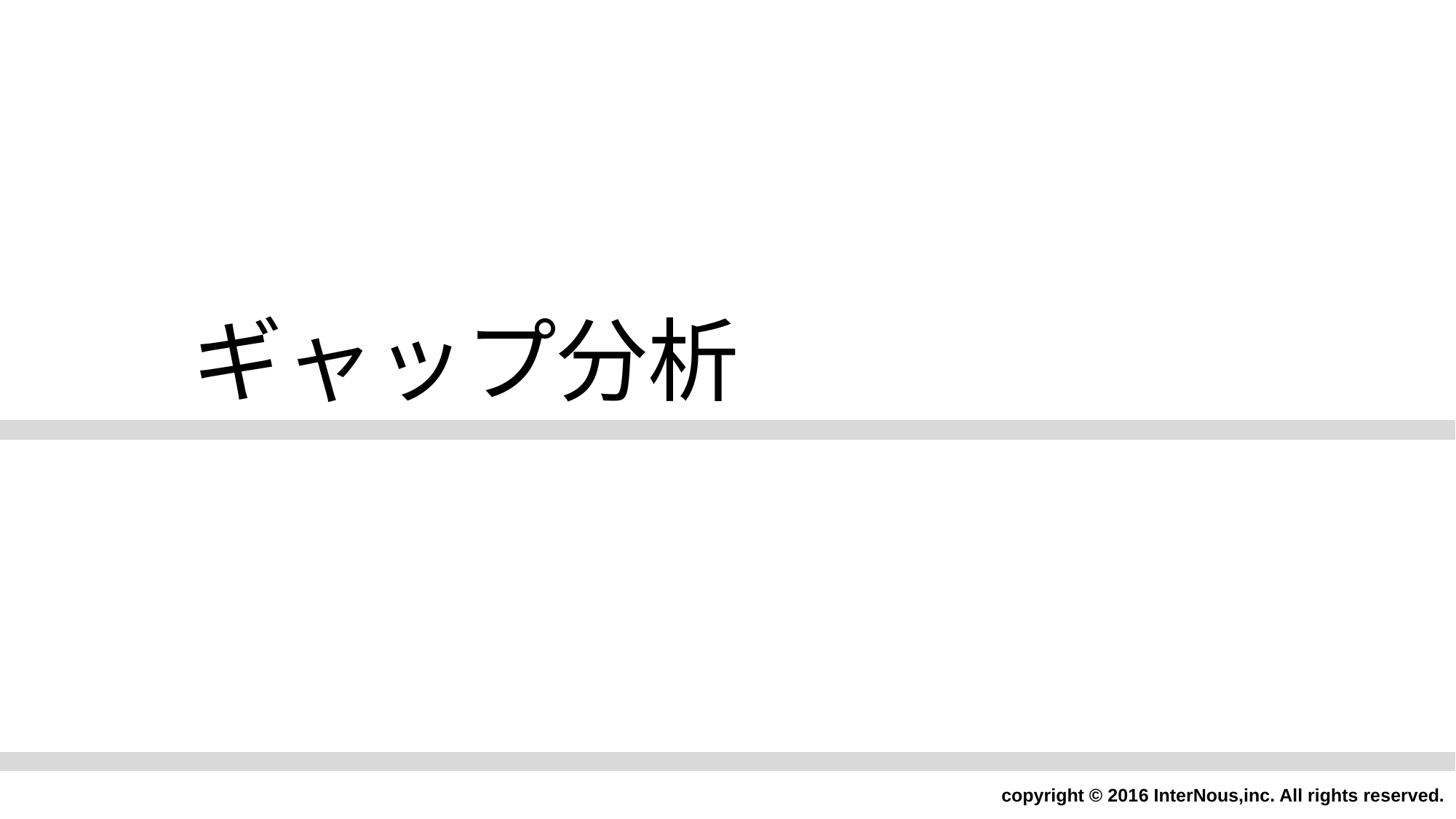

# ギャップ分析

copyright © 2016 InterNous,inc. All rights reserved.